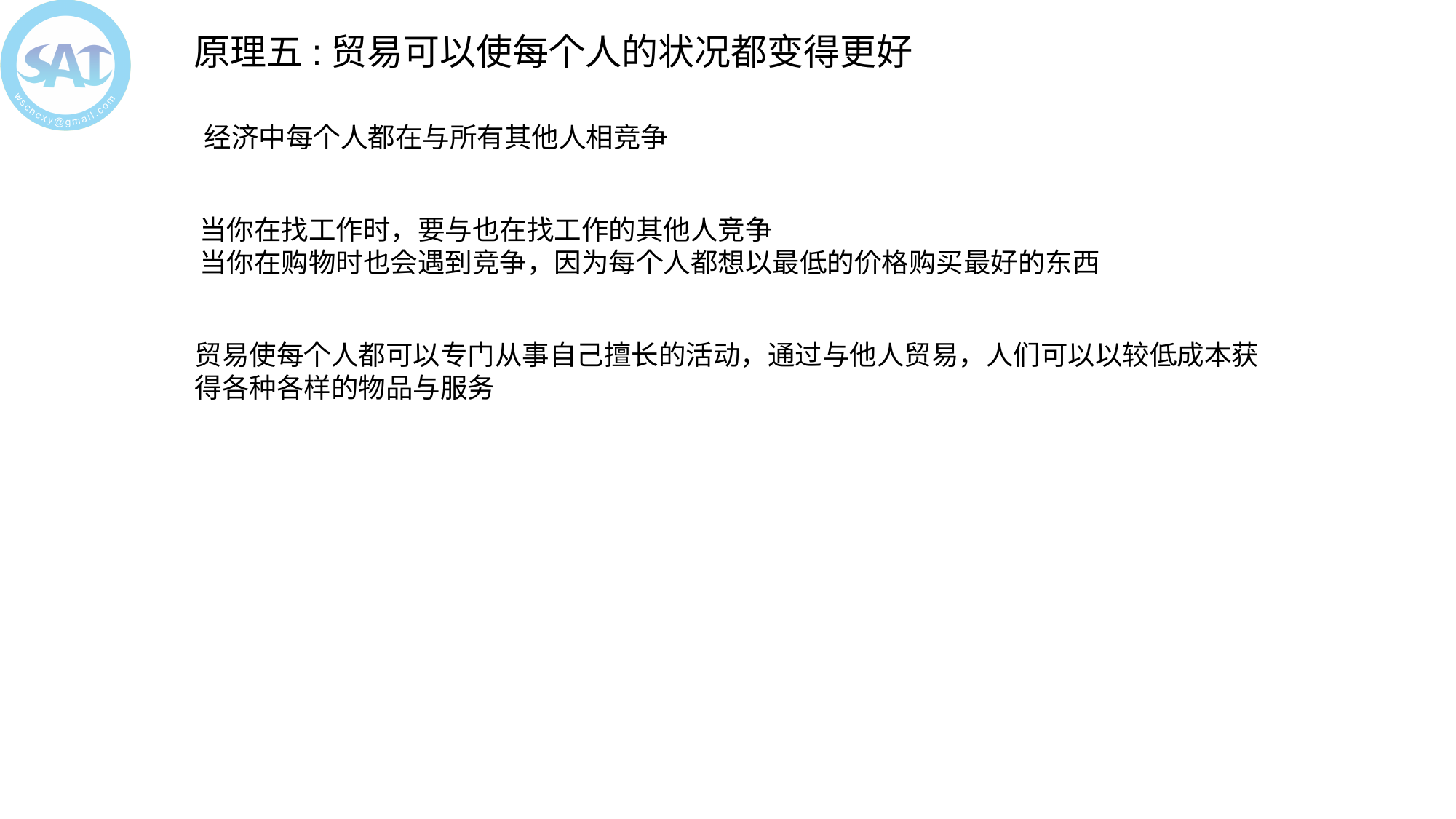

原理五:贸易可以使每个人的状况都变得更好
经济中每个人都在与所有其他人相竞争
当你在找工作时，要与也在找工作的其他人竞争
当你在购物时也会遇到竞争，因为每个人都想以最低的价格购买最好的东西
贸易使每个人都可以专门从事自己擅长的活动，通过与他人贸易，人们可以以较低成本获得各种各样的物品与服务